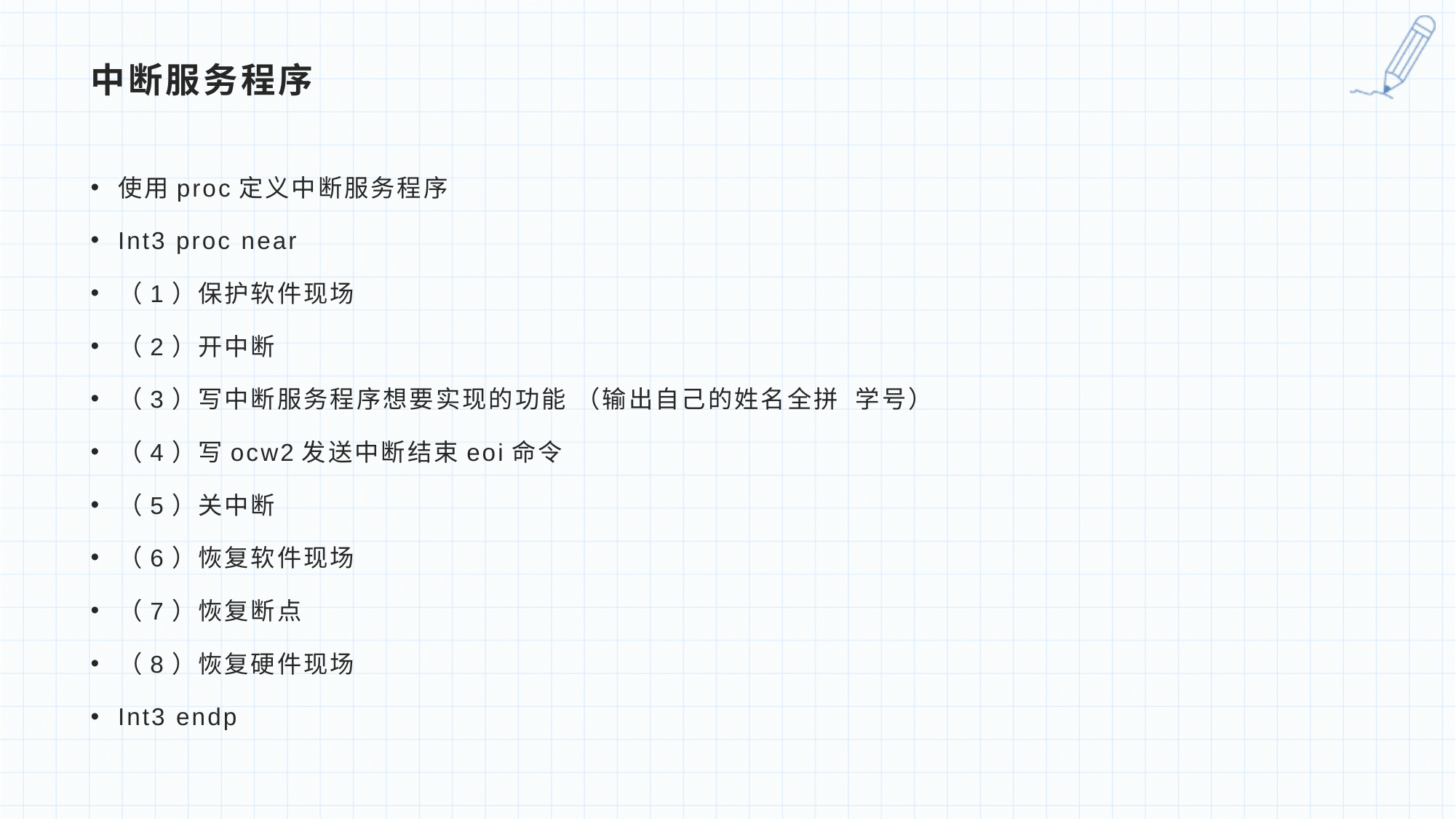

# 中断服务程序

使用proc定义中断服务程序
Int3 proc near
（1）保护软件现场
（2）开中断
（3）写中断服务程序想要实现的功能 （输出自己的姓名全拼  学号）
（4）写ocw2发送中断结束eoi命令
（5）关中断
（6）恢复软件现场
（7）恢复断点
（8）恢复硬件现场
Int3 endp